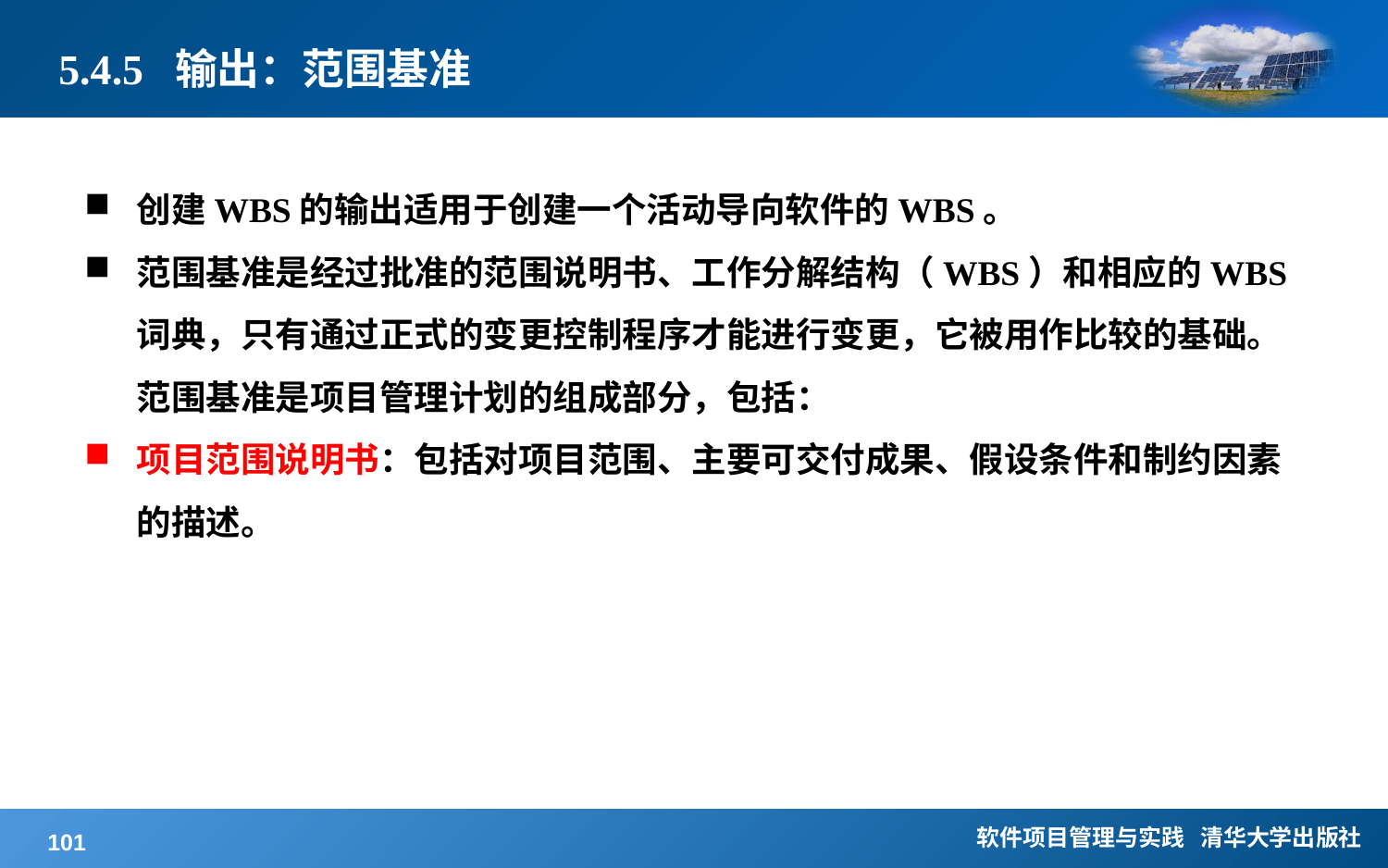

# 5.4.5  输出：范围基准
创建WBS的输出适用于创建一个活动导向软件的WBS。
范围基准是经过批准的范围说明书、工作分解结构（WBS）和相应的WBS词典，只有通过正式的变更控制程序才能进行变更，它被用作比较的基础。范围基准是项目管理计划的组成部分，包括：
项目范围说明书：包括对项目范围、主要可交付成果、假设条件和制约因素的描述。